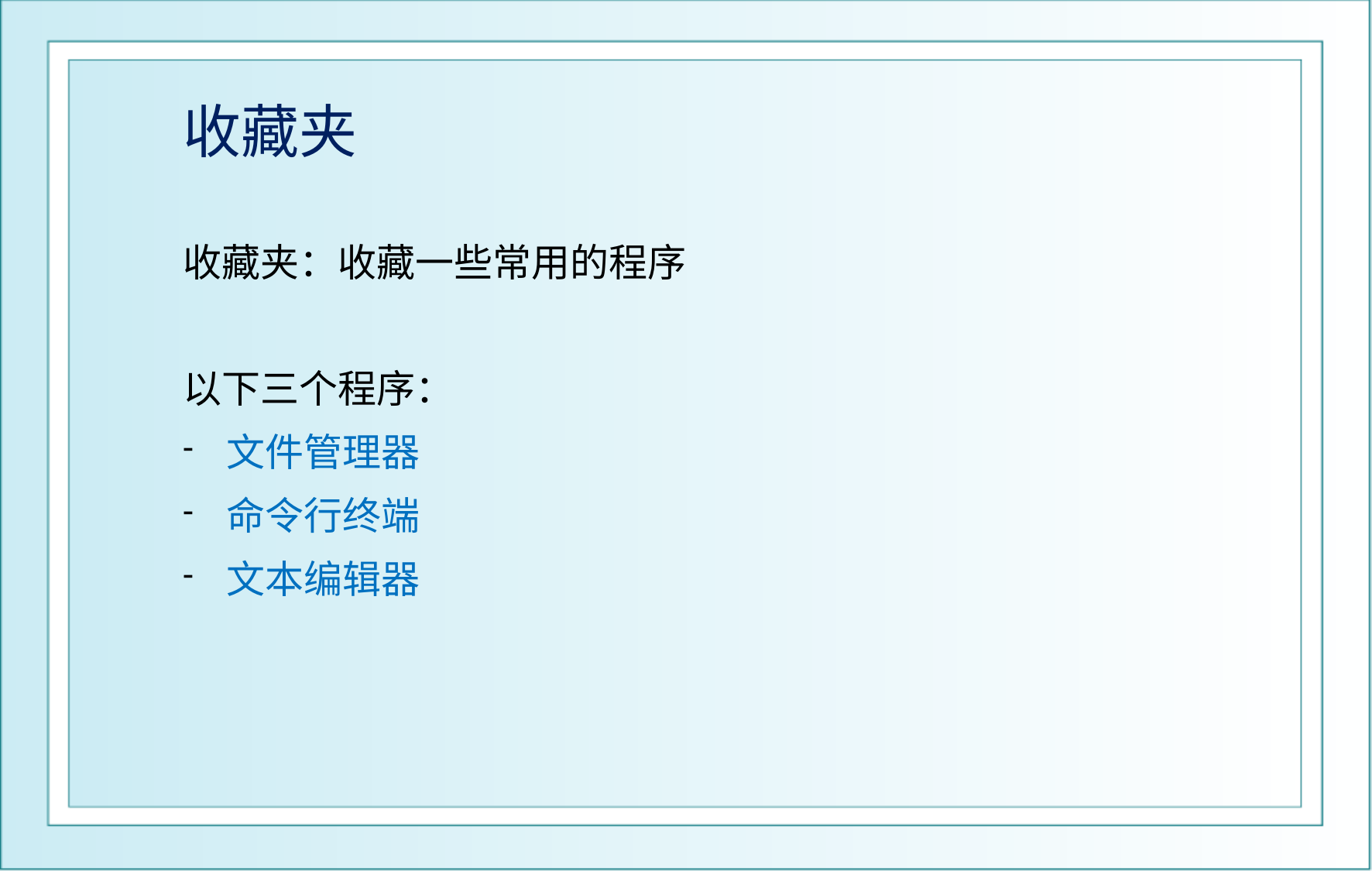

# 收藏夹
收藏夹：收藏一些常用的程序

以下三个程序：
文件管理器
命令行终端
文本编辑器